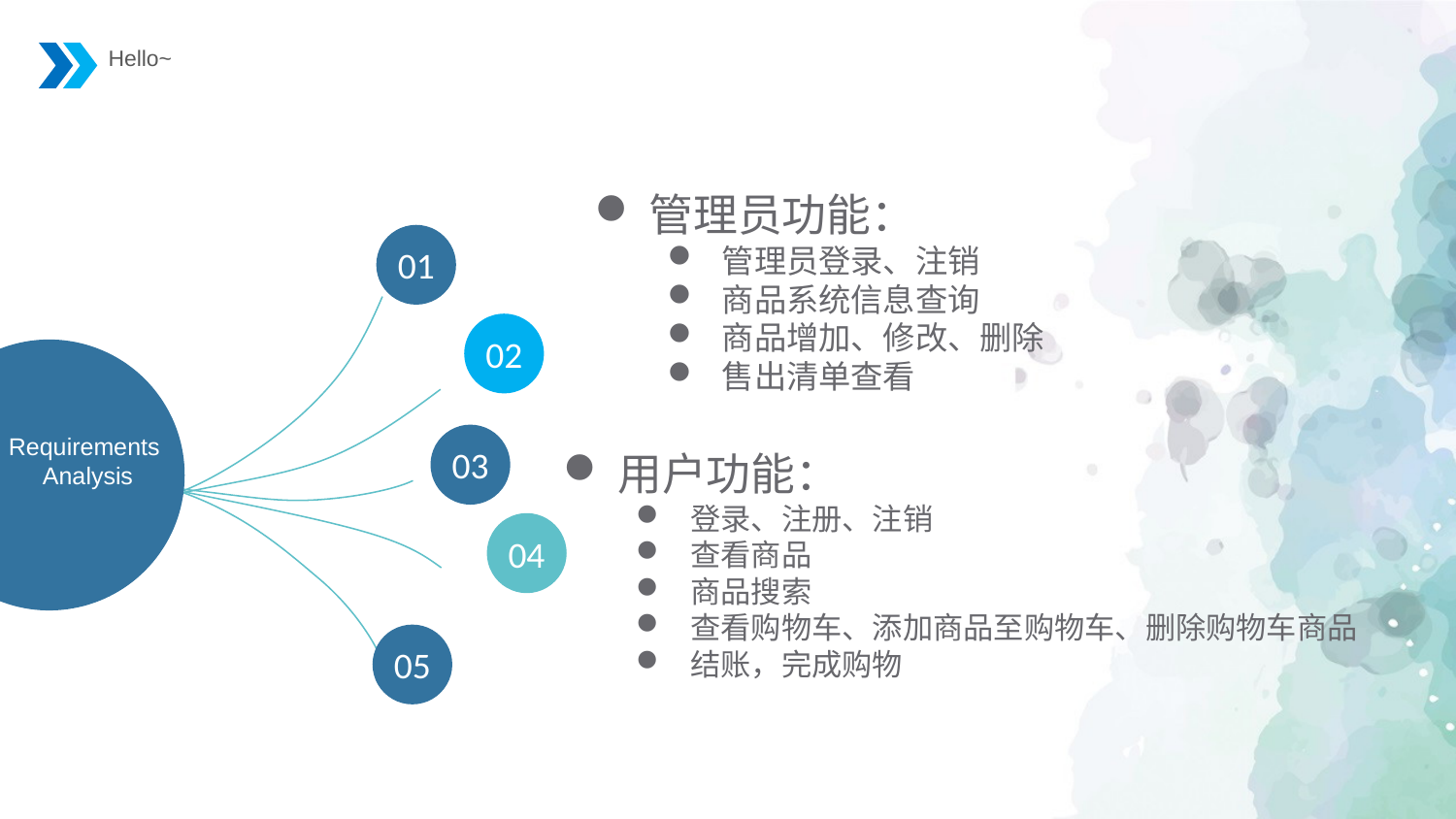

管理员功能：
管理员登录、注销
商品系统信息查询
商品增加、修改、删除
售出清单查看
01

02
Requirements
 Analysis

03
用户功能：
登录、注册、注销
查看商品
商品搜索
查看购物车、添加商品至购物车、删除购物车商品
结账，完成购物
04
05